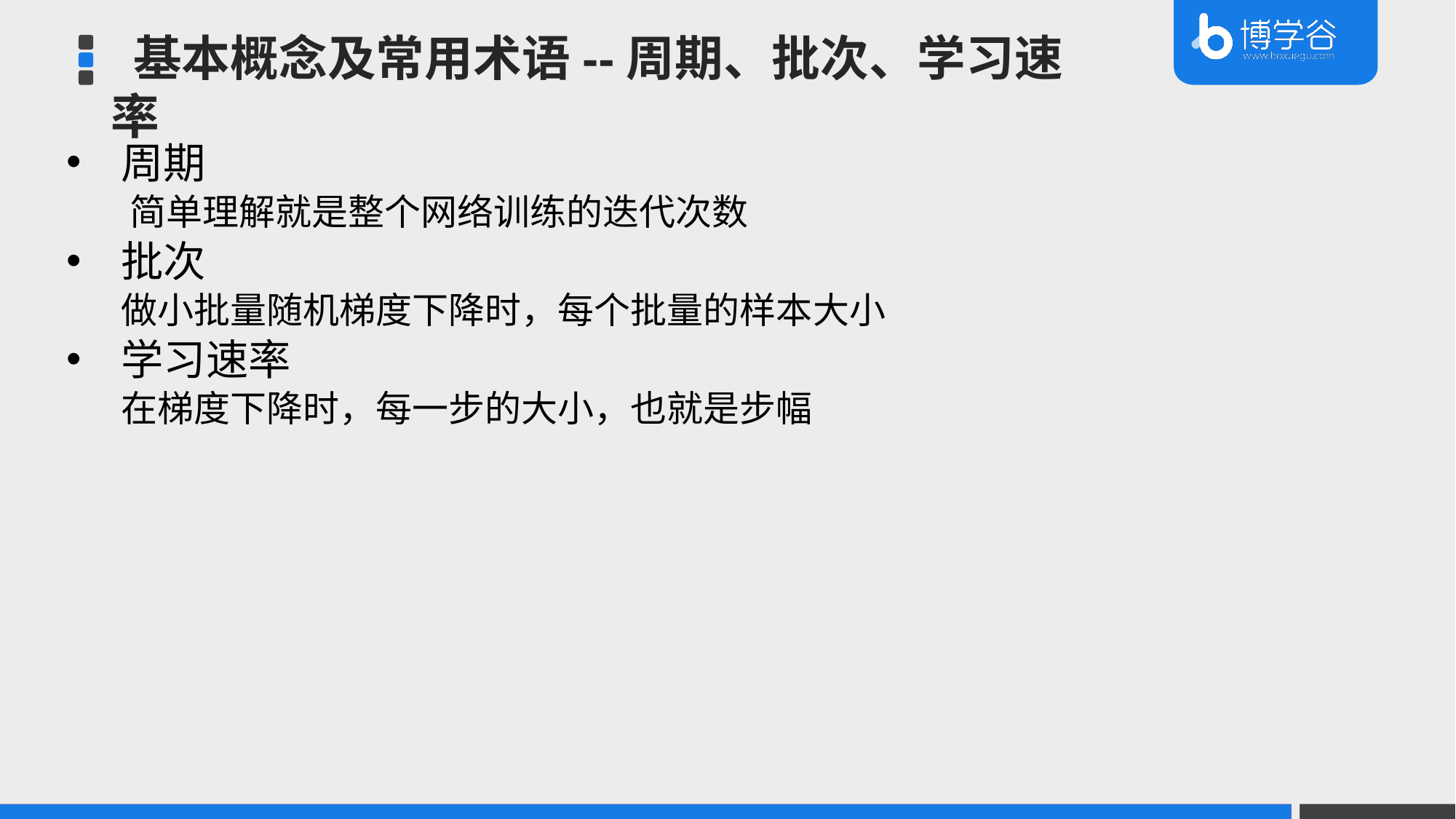

基本概念及常用术语--周期、批次、学习速率

周期
简单理解就是整个网络训练的迭代次数
批次
做小批量随机梯度下降时，每个批量的样本大小
学习速率
在梯度下降时，每一步的大小，也就是步幅